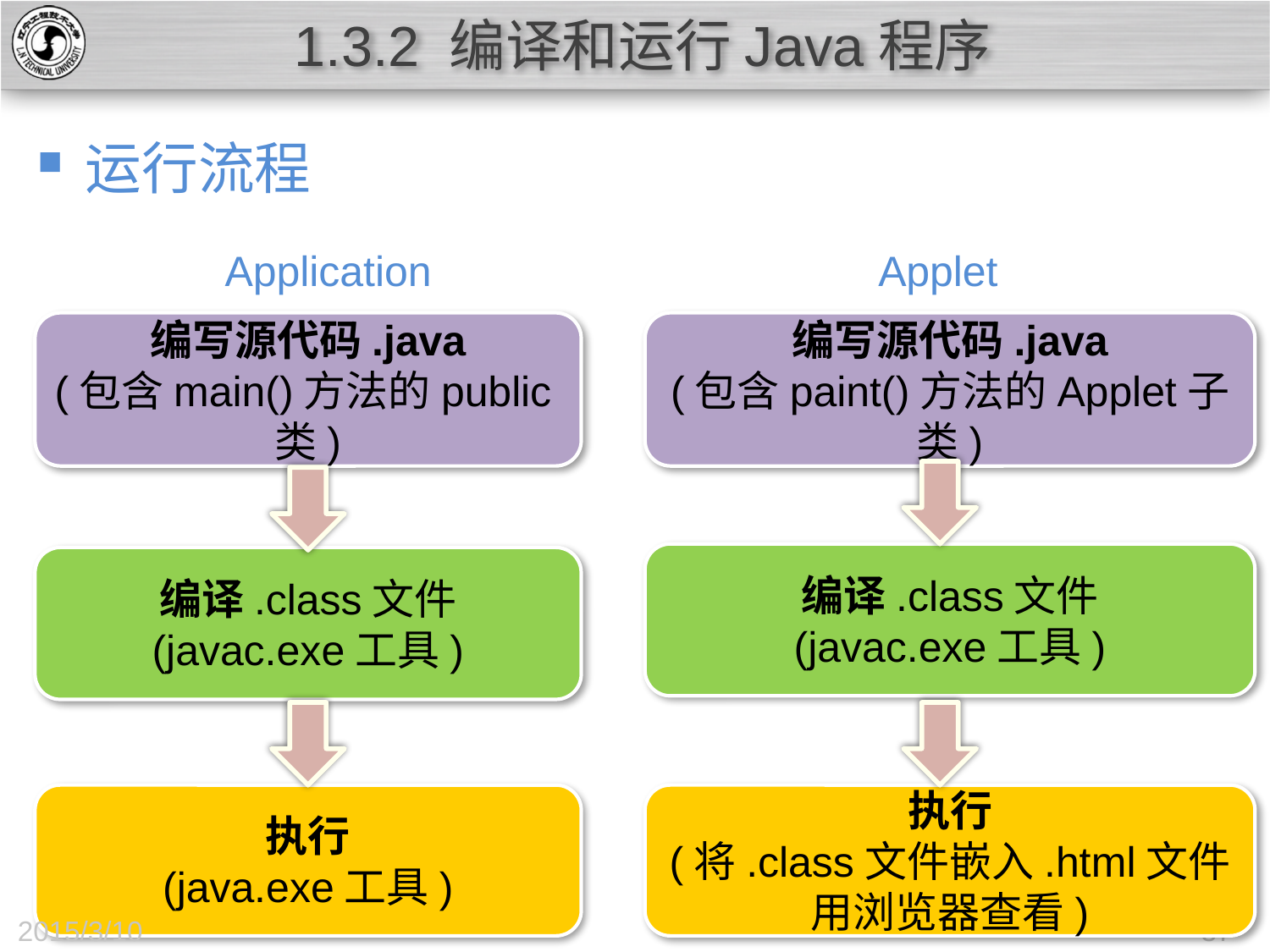

# 1.3.2 编译和运行Java程序
运行流程
Application
Applet
编写源代码.java
(包含paint()方法的Applet子类)
编写源代码.java
(包含main()方法的public类)

编译.class文件
(javac.exe工具)
编译.class文件
(javac.exe工具)

执行
(java.exe工具)
执行
(将.class文件嵌入.html文件用浏览器查看)
2015/3/10
37